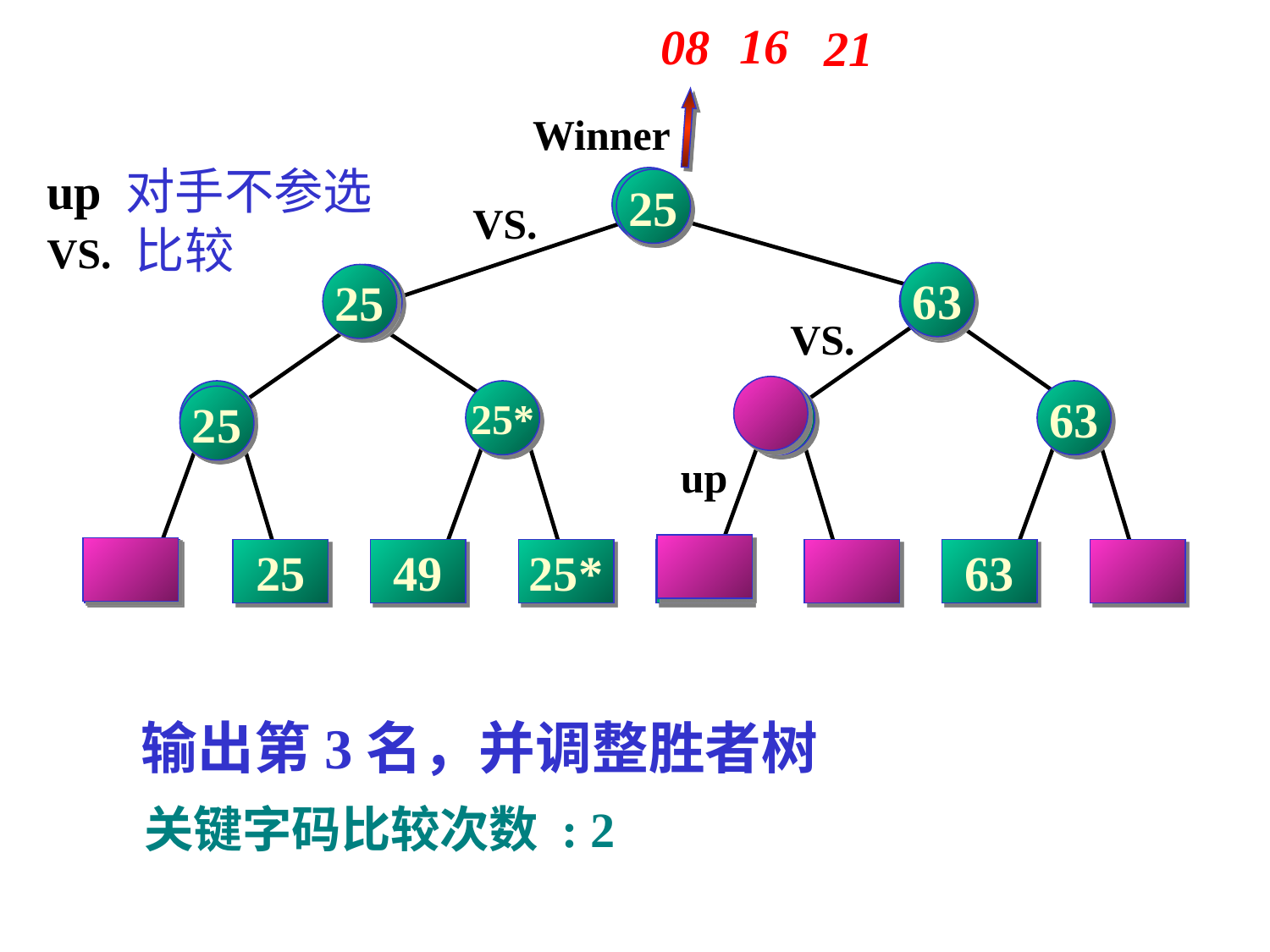

16
08
21
Winner

up 对手不参选
VS. 比较
21
16
25
VS.

63
25
21
16
VS.

21
25*
16
63
25

up

21
25
49
25*
16

63

输出第3名，并调整胜者树
关键字码比较次数 : 2